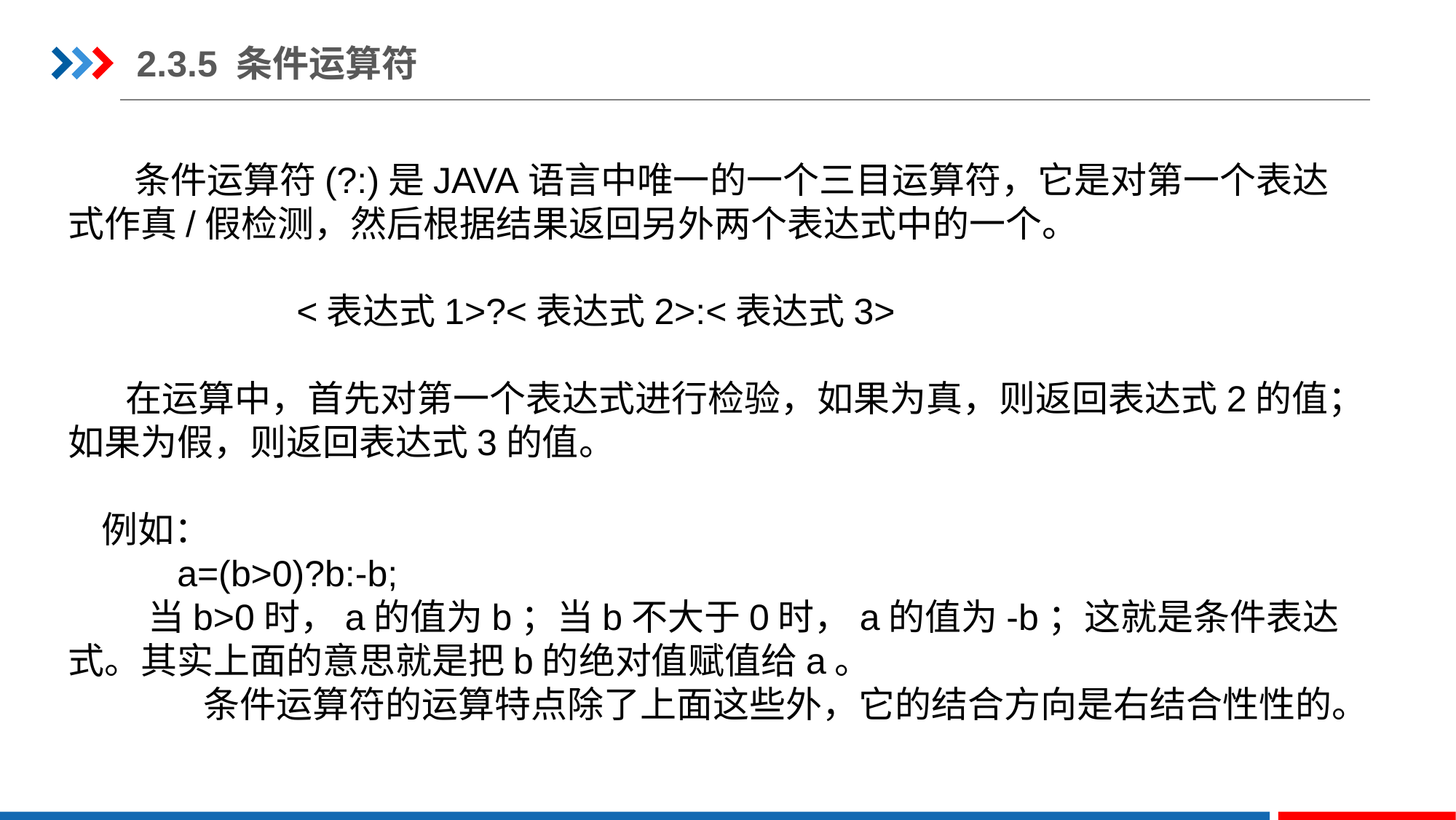

2.3.5 条件运算符
       条件运算符(?:)是JAVA语言中唯一的一个三目运算符，它是对第一个表达式作真/假检测，然后根据结果返回另外两个表达式中的一个。
    		 <表达式1>?<表达式2>:<表达式3>
      在运算中，首先对第一个表达式进行检验，如果为真，则返回表达式2的值；如果为假，则返回表达式3的值。
   例如：
        	a=(b>0)?b:-b;
       当b>0时，a的值为b；当b不大于0时，a的值为-b；这就是条件表达式。其实上面的意思就是把b的绝对值赋值给a。
       条件运算符的运算特点除了上面这些外，它的结合方向是右结合性性的。